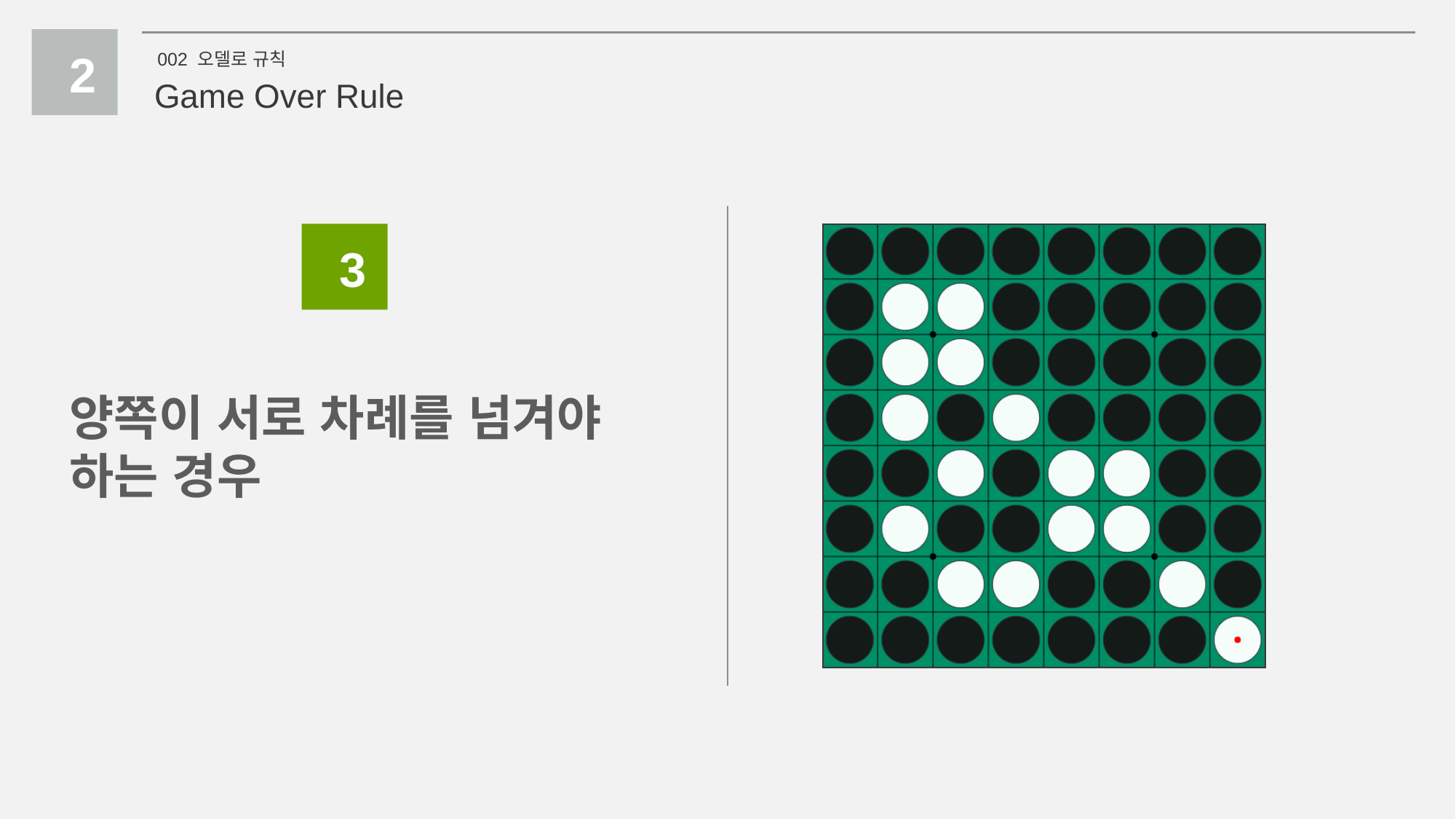

2
002 오델로 규칙
Game Over Rule

3
양쪽이 서로 차례를 넘겨야 하는 경우